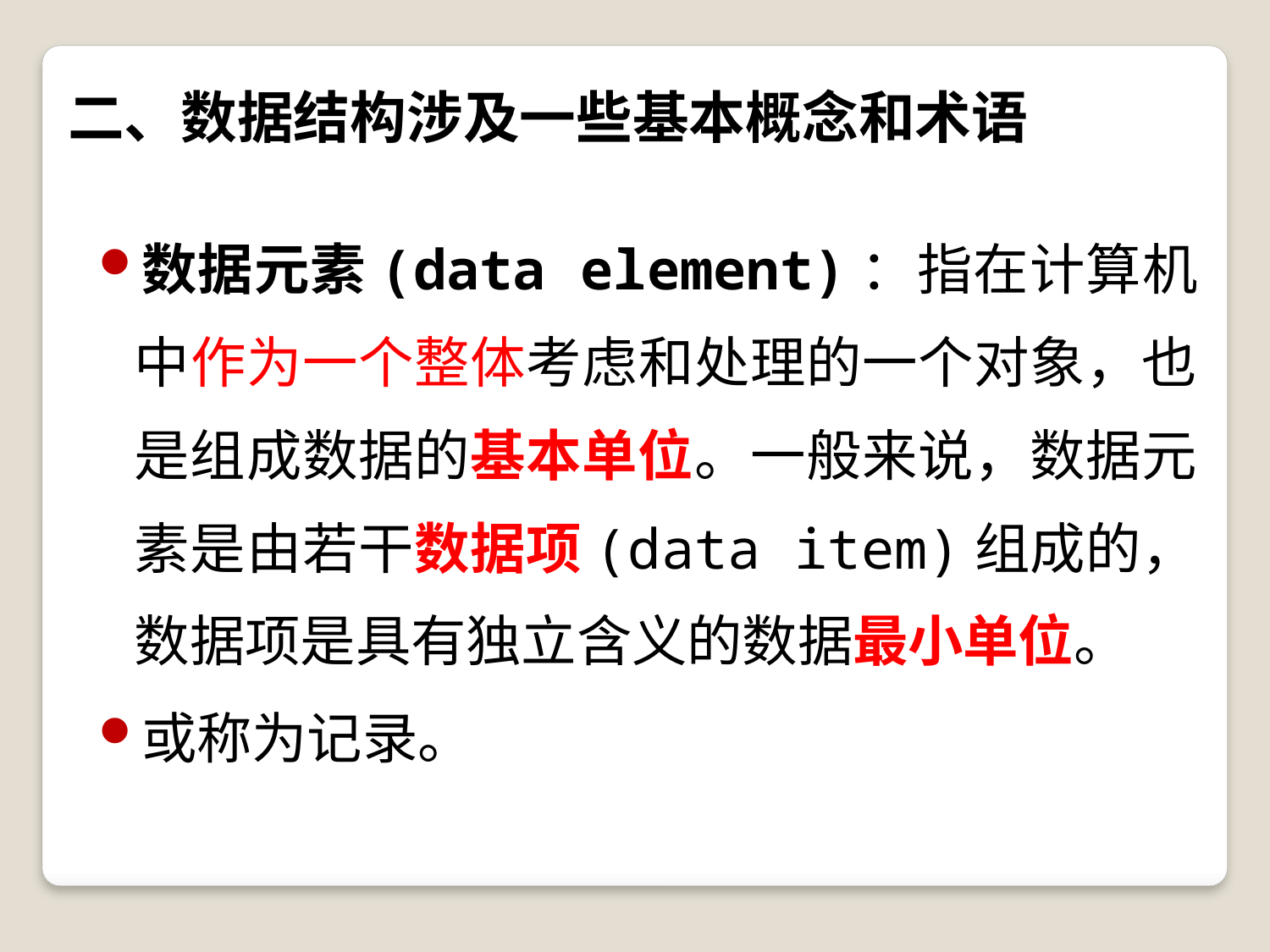

# 二、数据结构涉及一些基本概念和术语

数据元素(data element)：指在计算机中作为一个整体考虑和处理的一个对象，也是组成数据的基本单位。一般来说，数据元素是由若干数据项(data item)组成的，数据项是具有独立含义的数据最小单位。
或称为记录。